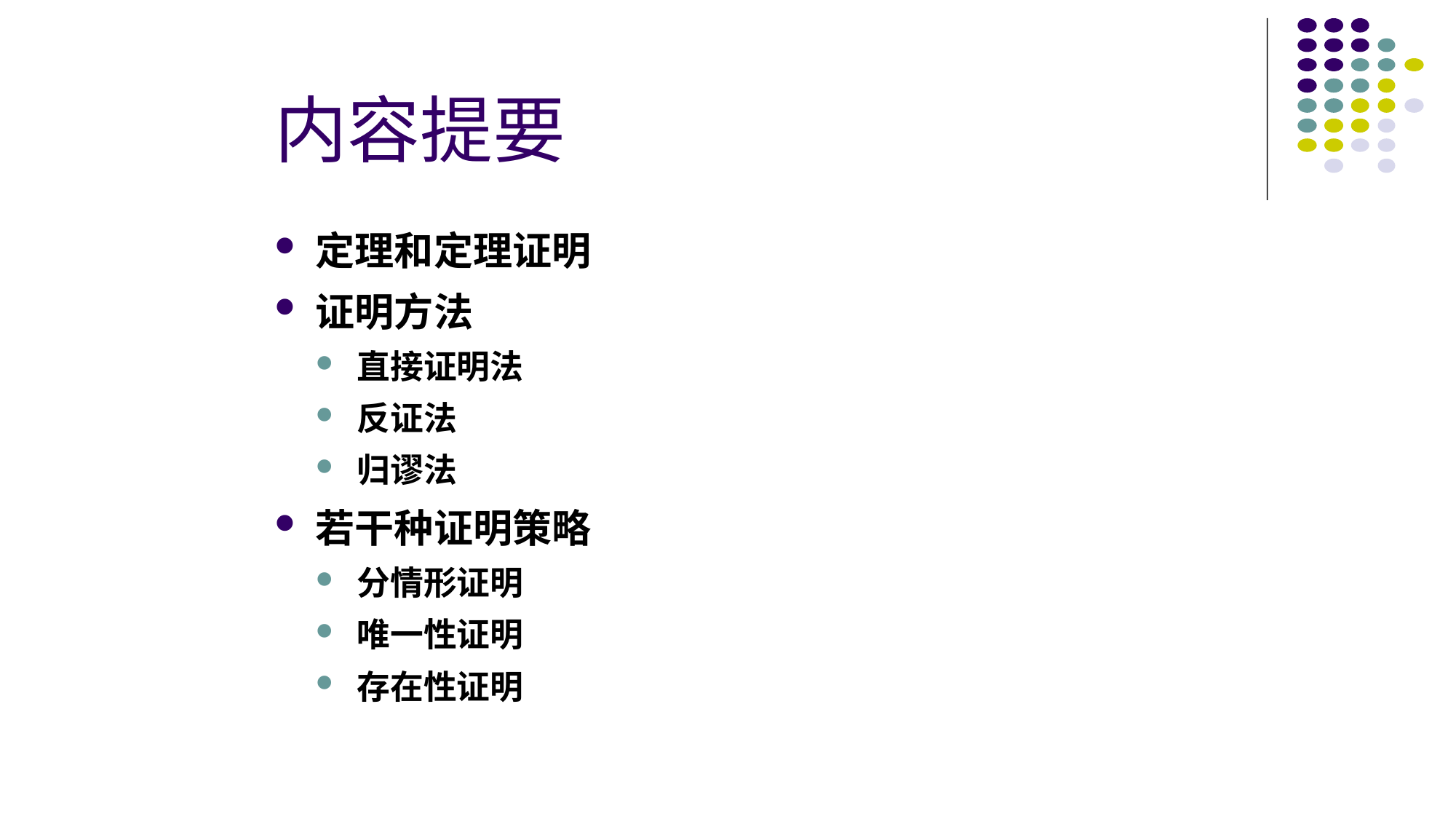

# 内容提要
定理和定理证明
证明方法
直接证明法
反证法
归谬法
若干种证明策略
分情形证明
唯一性证明
存在性证明